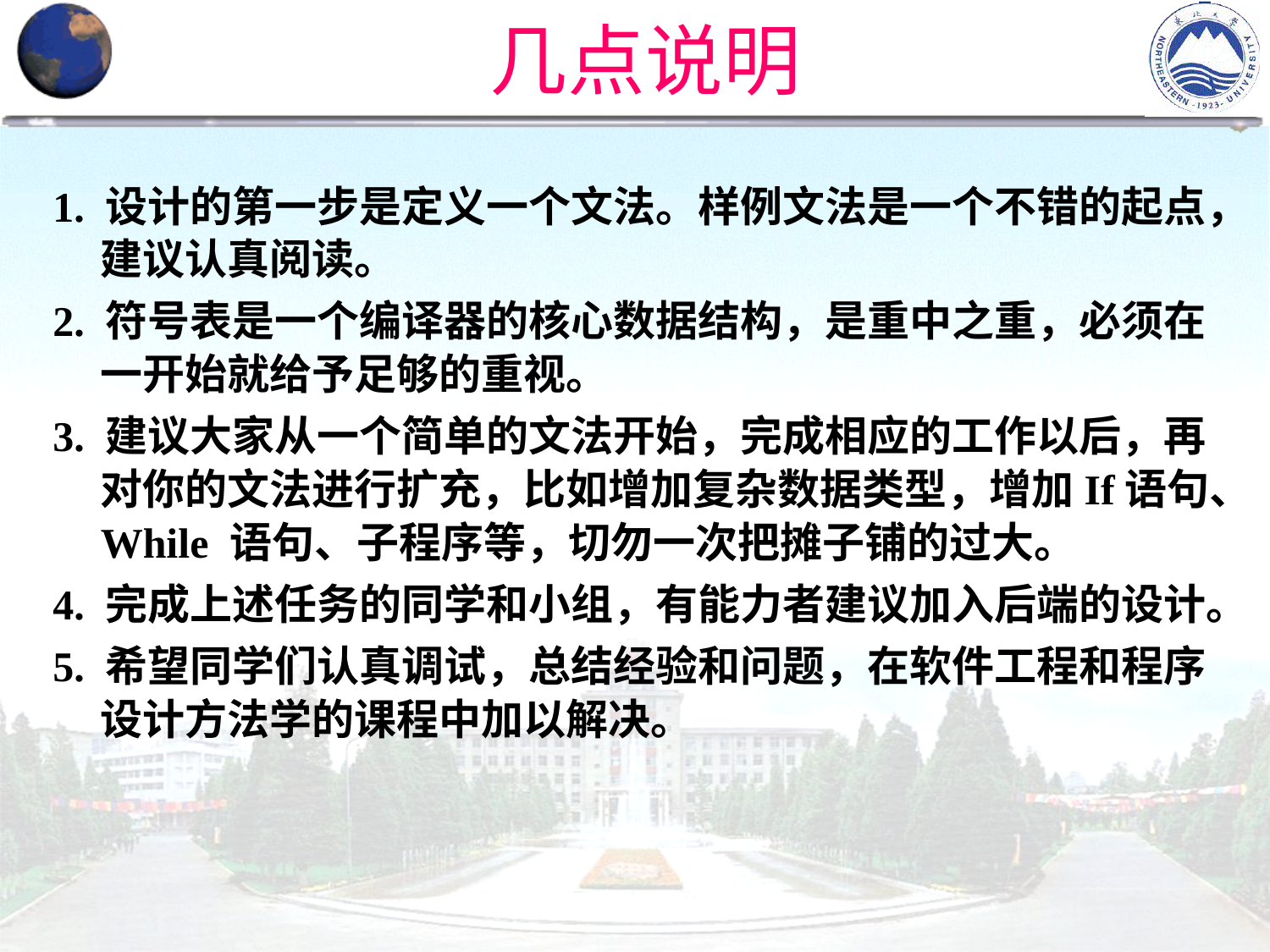

几点说明
1. 设计的第一步是定义一个文法。样例文法是一个不错的起点，建议认真阅读。
2. 符号表是一个编译器的核心数据结构，是重中之重，必须在一开始就给予足够的重视。
3. 建议大家从一个简单的文法开始，完成相应的工作以后，再对你的文法进行扩充，比如增加复杂数据类型，增加If语句、While 语句、子程序等，切勿一次把摊子铺的过大。
4. 完成上述任务的同学和小组，有能力者建议加入后端的设计。
5. 希望同学们认真调试，总结经验和问题，在软件工程和程序设计方法学的课程中加以解决。